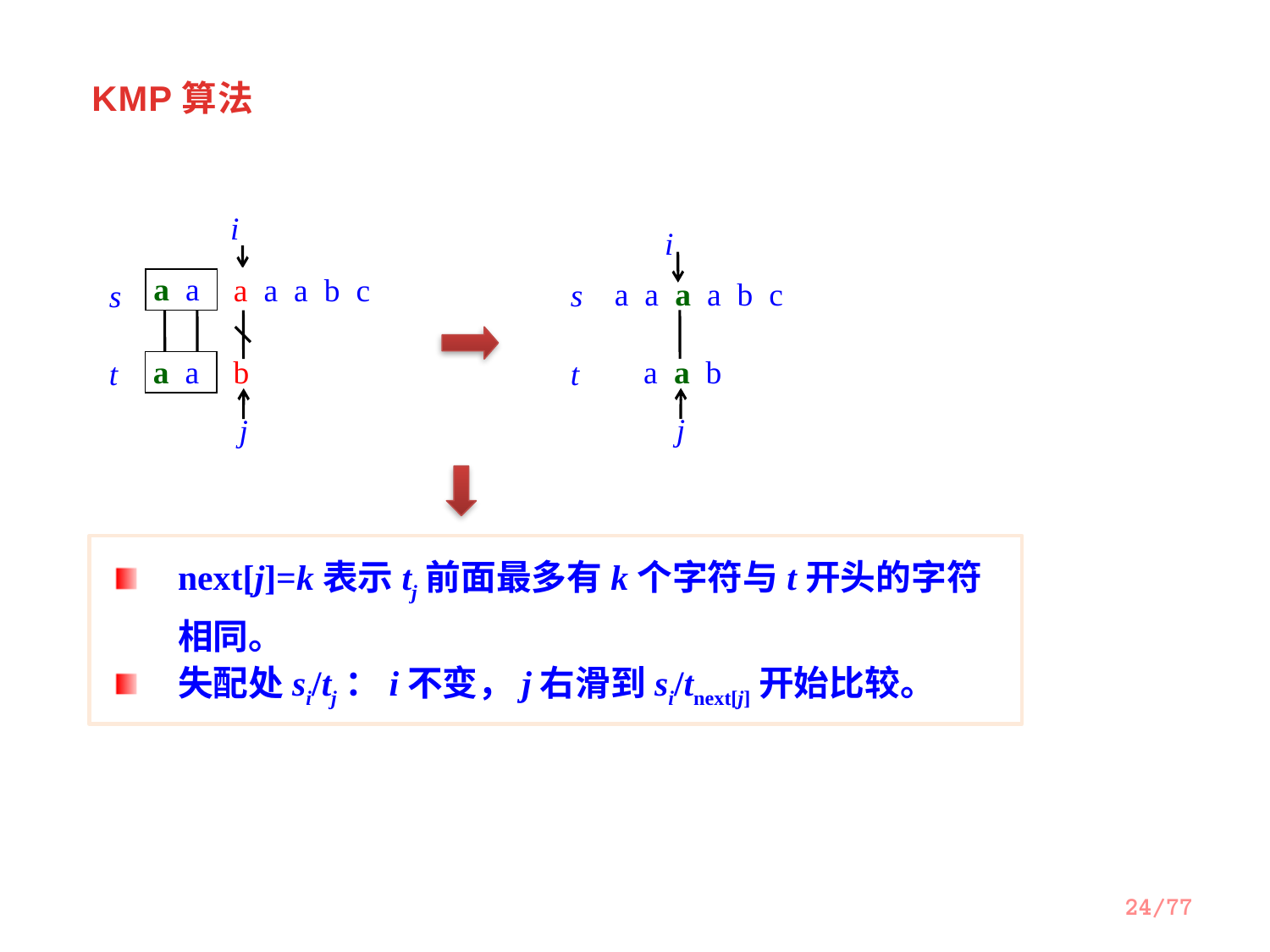

KMP算法
i

a  a  a  b  c
 a  a
s

b
 a  a
t

j
i

a  a  a  a  b  c
s

a  a  b
t

j

next[j]=k表示tj前面最多有k个字符与t开头的字符相同。
失配处si/tj：i不变，j右滑到si/tnext[j]开始比较。
24/77